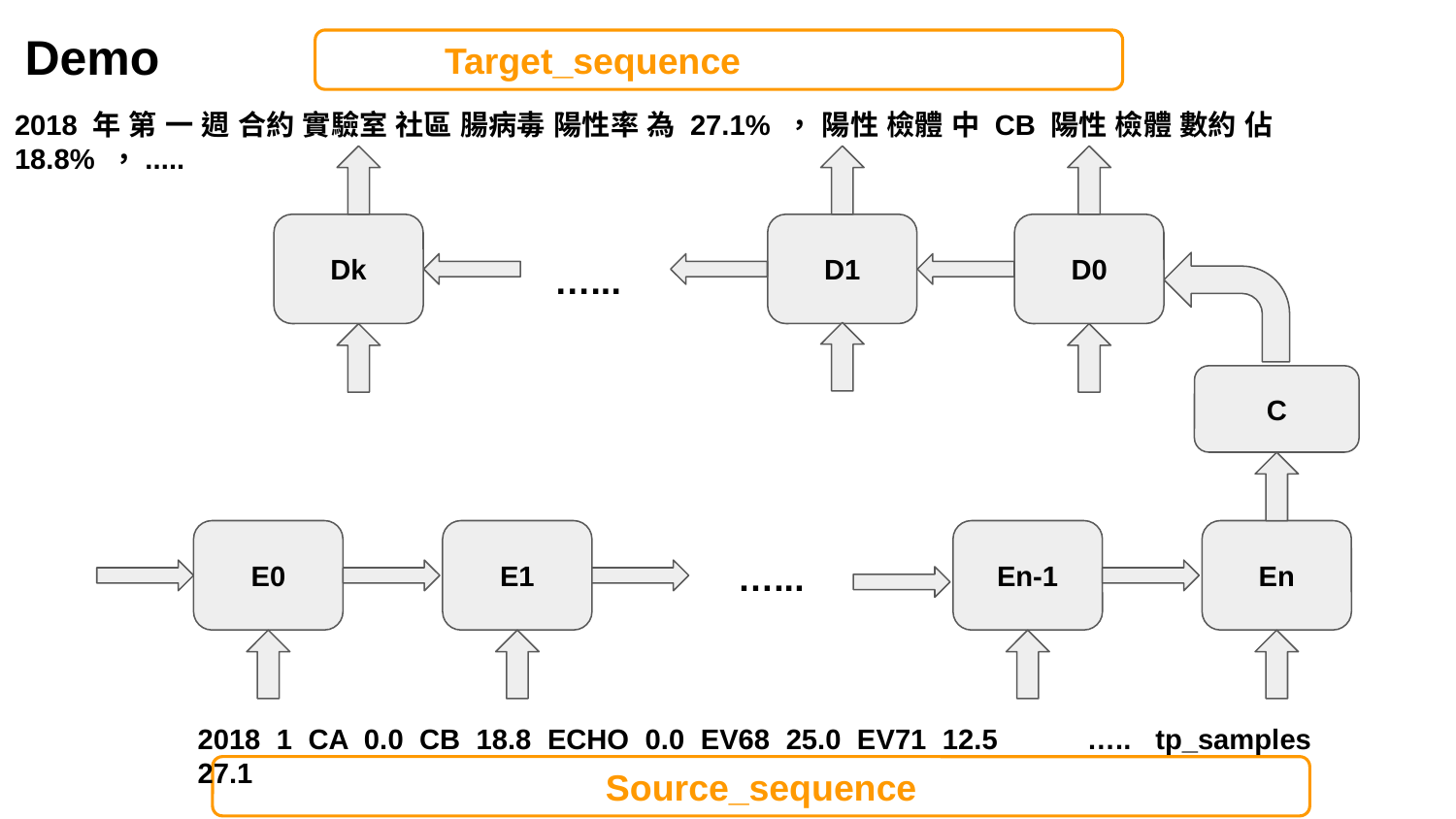

Demo
           Target_sequence

2018 年 第 一 週 合約 實驗室 社區 腸病毒 陽性率 為 27.1% ， 陽性 檢體 中 CB 陽性 檢體 數約 佔 18.8% ，.....

Dk
D1
D0
…...

C

E0
E1
En-1
En
…...

2018  1  CA  0.0  CB  18.8  ECHO  0.0  EV68  25.0  EV71  12.5	  …..   tp_samples 27.1
Source_sequence